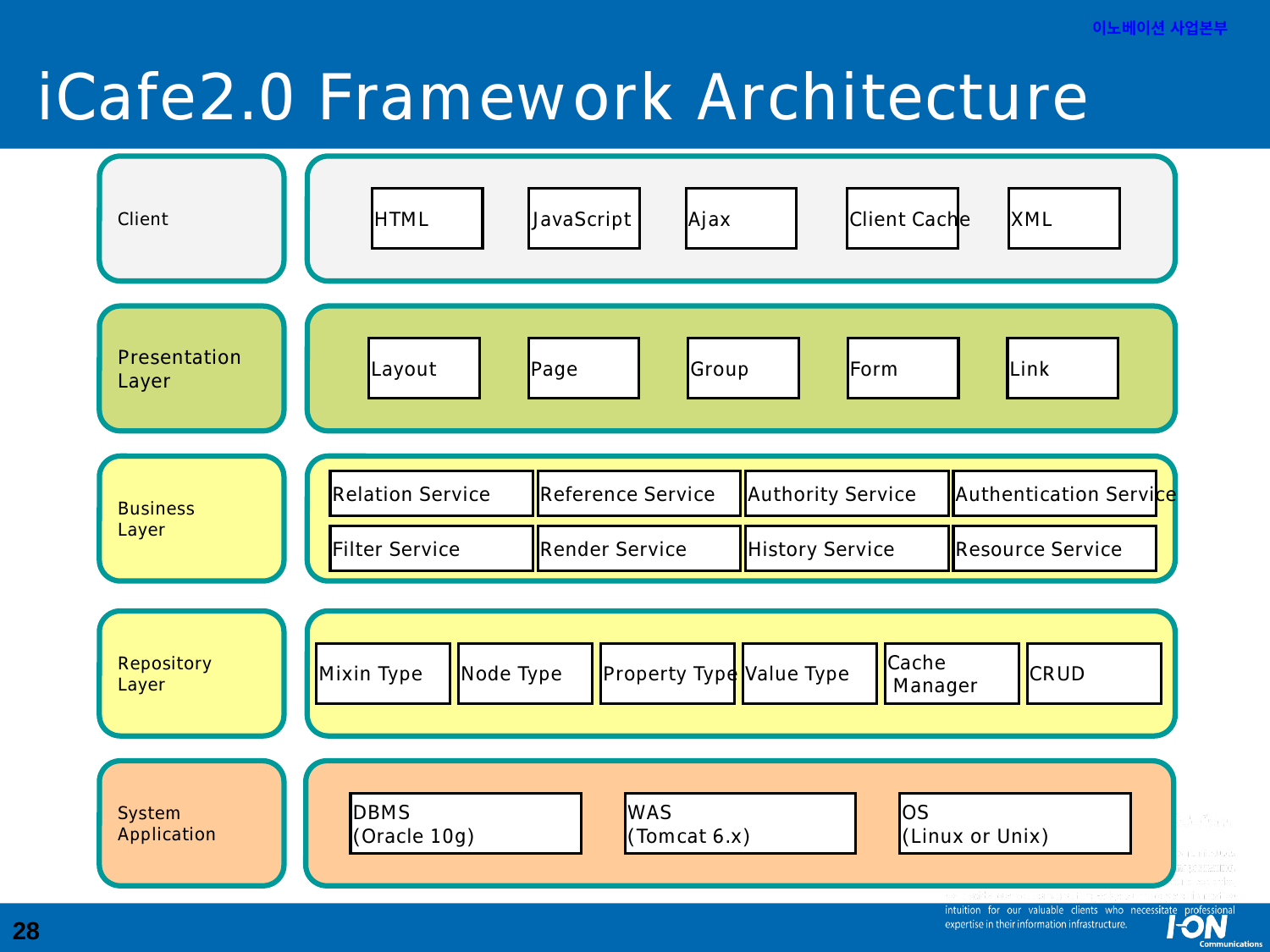

이노베이션 사업본부
iCafe2.0 Framework Architecture
Client

HTML
JavaScript
Ajax
Client Cache
XML
Presentation
Layer

Layout
Page
Group
Form
Link
Business
Layer

Relation Service
Reference Service
Authority Service
Authentication Service
Filter Service
Render Service
History Service
Resource Service
Repository
Layer

Mixin Type
Node Type
Property Type
Value Type
Cache
 Manager
CRUD
System
Application

DBMS
(Oracle 10g)
WAS
(Tomcat 6.x)
OS
(Linux or Unix)